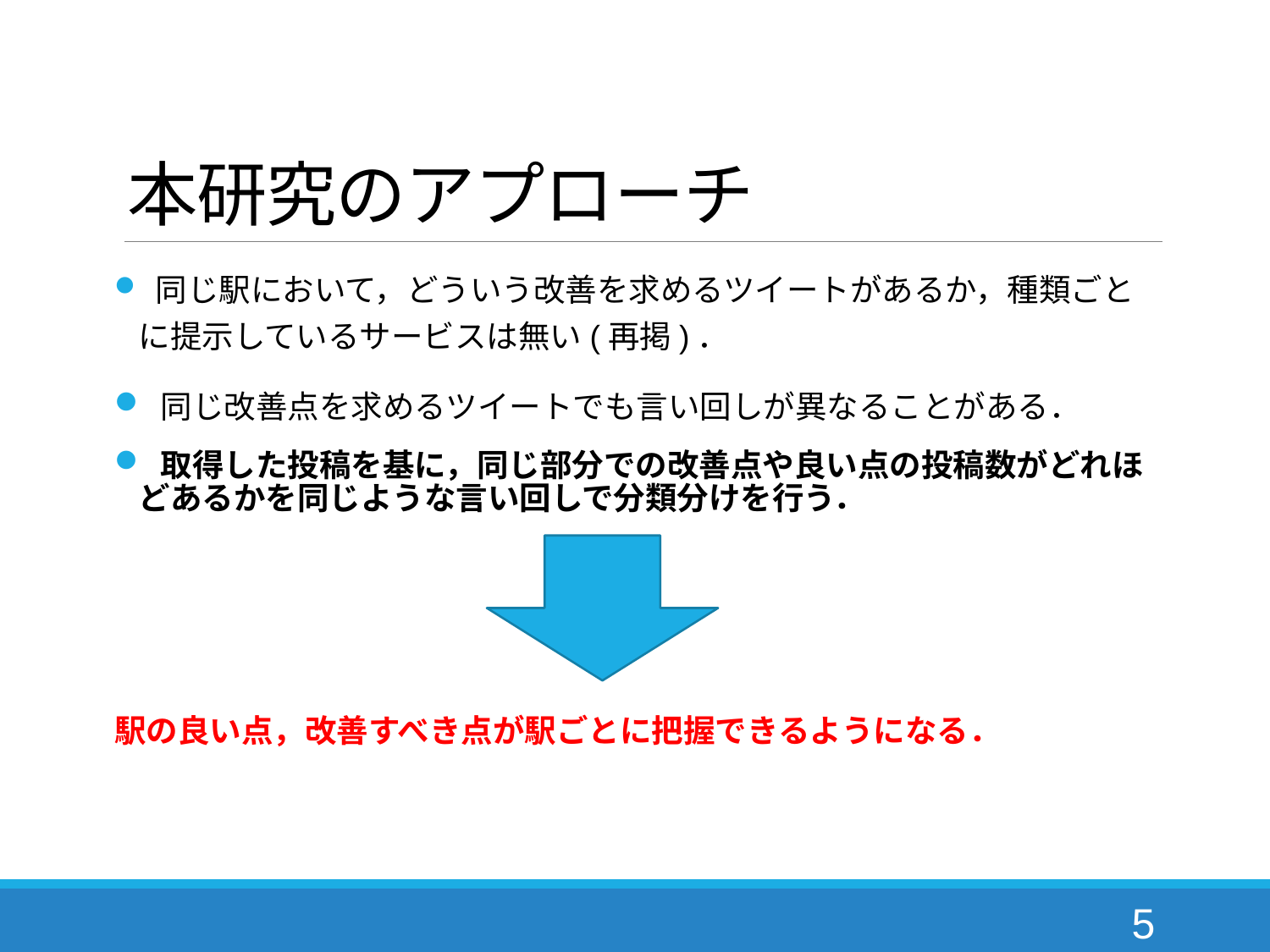

# 本研究のアプローチ
 同じ駅において，どういう改善を求めるツイートがあるか，種類ごとに提示しているサービスは無い(再掲)．
 同じ改善点を求めるツイートでも言い回しが異なることがある．
 取得した投稿を基に，同じ部分での改善点や良い点の投稿数がどれほどあるかを同じような言い回しで分類分けを行う．

駅の良い点，改善すべき点が駅ごとに把握できるようになる．

5